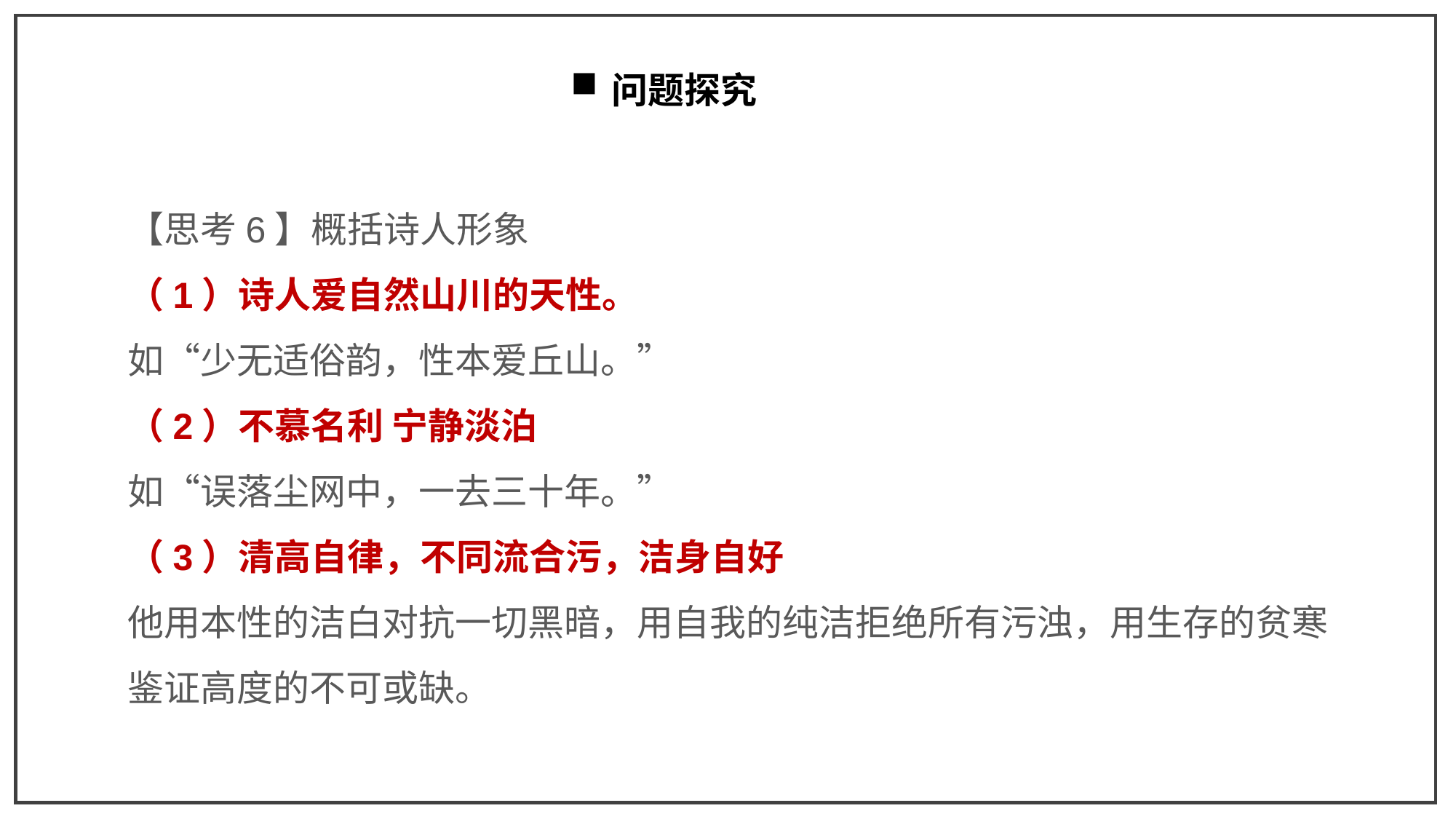

问题探究
【思考6】概括诗人形象
（1）诗人爱自然山川的天性。
如“少无适俗韵，性本爱丘山。”
（2）不慕名利 宁静淡泊
如“误落尘网中，一去三十年。”
（3）清高自律，不同流合污，洁身自好
他用本性的洁白对抗一切黑暗，用自我的纯洁拒绝所有污浊，用生存的贫寒鉴证高度的不可或缺。